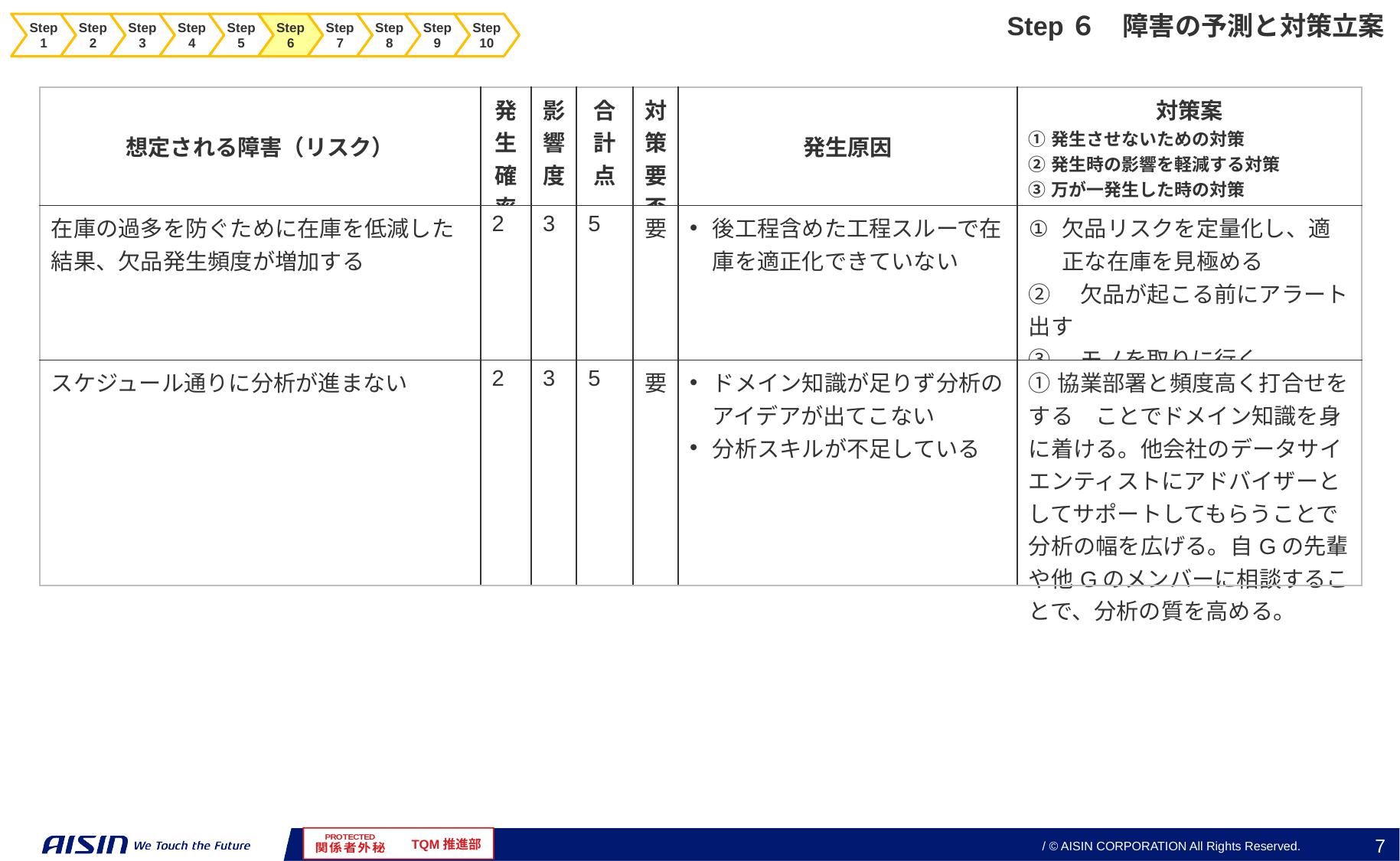

Step６　障害の予測と対策立案
Step1
Step2
Step3
Step4
Step5
Step6
Step7
Step8
Step9
Step10
| 想定される障害（リスク） | 発生 確率 | 影響度 | 合計点 | 対策要否 | 発生原因 | 対策案 ①発生させないための対策 ②発生時の影響を軽減する対策 ③万が一発生した時の対策 |
| --- | --- | --- | --- | --- | --- | --- |
| 在庫の過多を防ぐために在庫を低減した結果、欠品発生頻度が増加する | 2 | 3 | 5 | 要 | 後工程含めた工程スルーで在庫を適正化できていない | 欠品リスクを定量化し、適正な在庫を見極める ②　欠品が起こる前にアラート出す ③　モノを取りに行く |
| スケジュール通りに分析が進まない | 2 | 3 | 5 | 要 | ドメイン知識が足りず分析のアイデアが出てこない 分析スキルが不足している | ➀協業部署と頻度高く打合せをする　ことでドメイン知識を身に着ける。他会社のデータサイエンティストにアドバイザーとしてサポートしてもらうことで分析の幅を広げる。自Gの先輩や他Gのメンバーに相談することで、分析の質を高める。 |